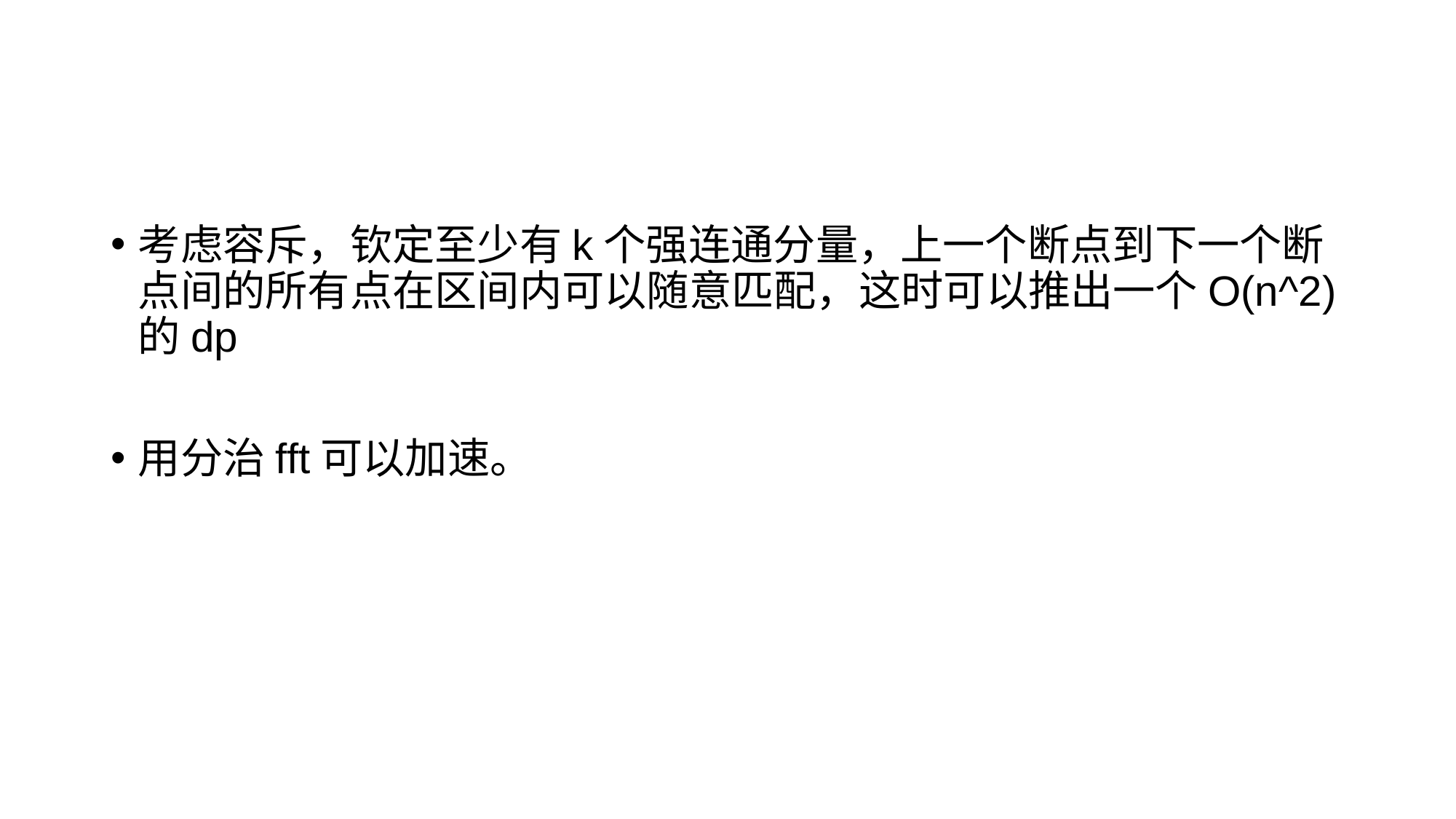

#
考虑容斥，钦定至少有k个强连通分量，上一个断点到下一个断点间的所有点在区间内可以随意匹配，这时可以推出一个O(n^2)的dp

用分治fft可以加速。